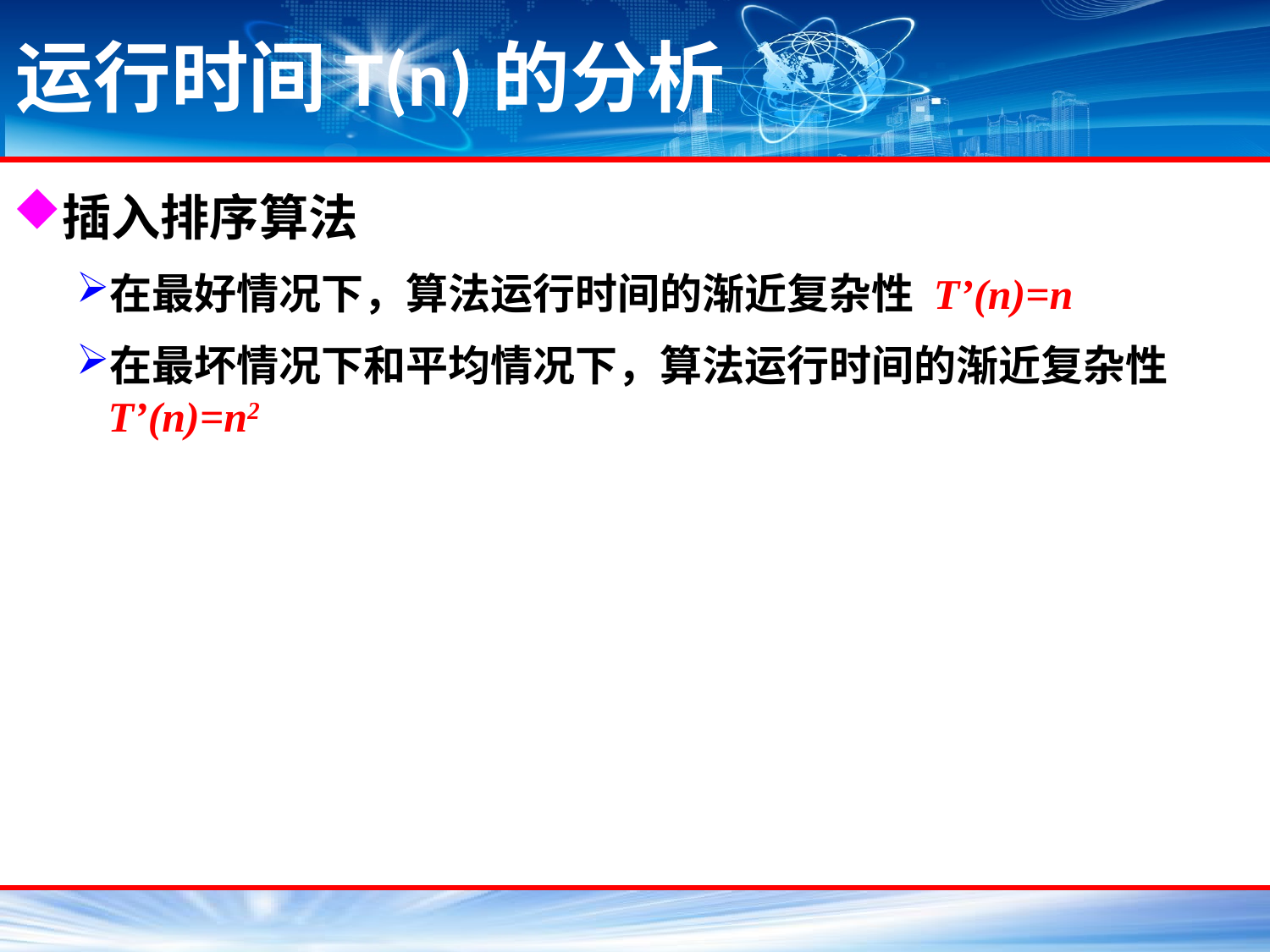

# 运行时间T(n)的分析
插入排序算法
在最好情况下，算法运行时间的渐近复杂性 T’(n)=n
在最坏情况下和平均情况下，算法运行时间的渐近复杂性 T’(n)=n2